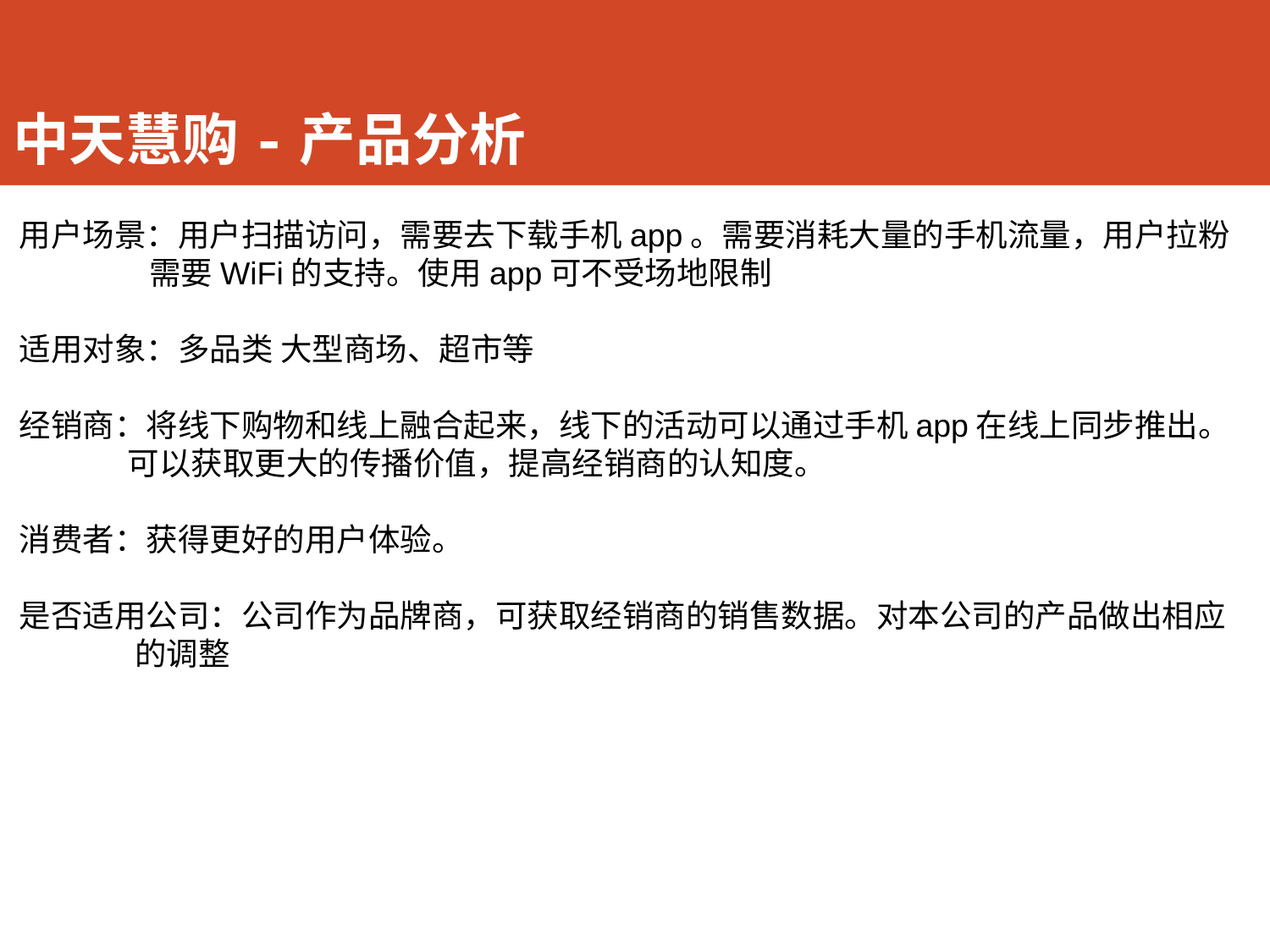

中天慧购-产品分析
用户场景：用户扫描访问，需要去下载手机app。需要消耗大量的手机流量，用户拉粉
                 需要WiFi的支持。使用app可不受场地限制

适用对象：多品类 大型商场、超市等

经销商：将线下购物和线上融合起来，线下的活动可以通过手机app在线上同步推出。
              可以获取更大的传播价值，提高经销商的认知度。

消费者：获得更好的用户体验。

是否适用公司：公司作为品牌商，可获取经销商的销售数据。对本公司的产品做出相应
               的调整